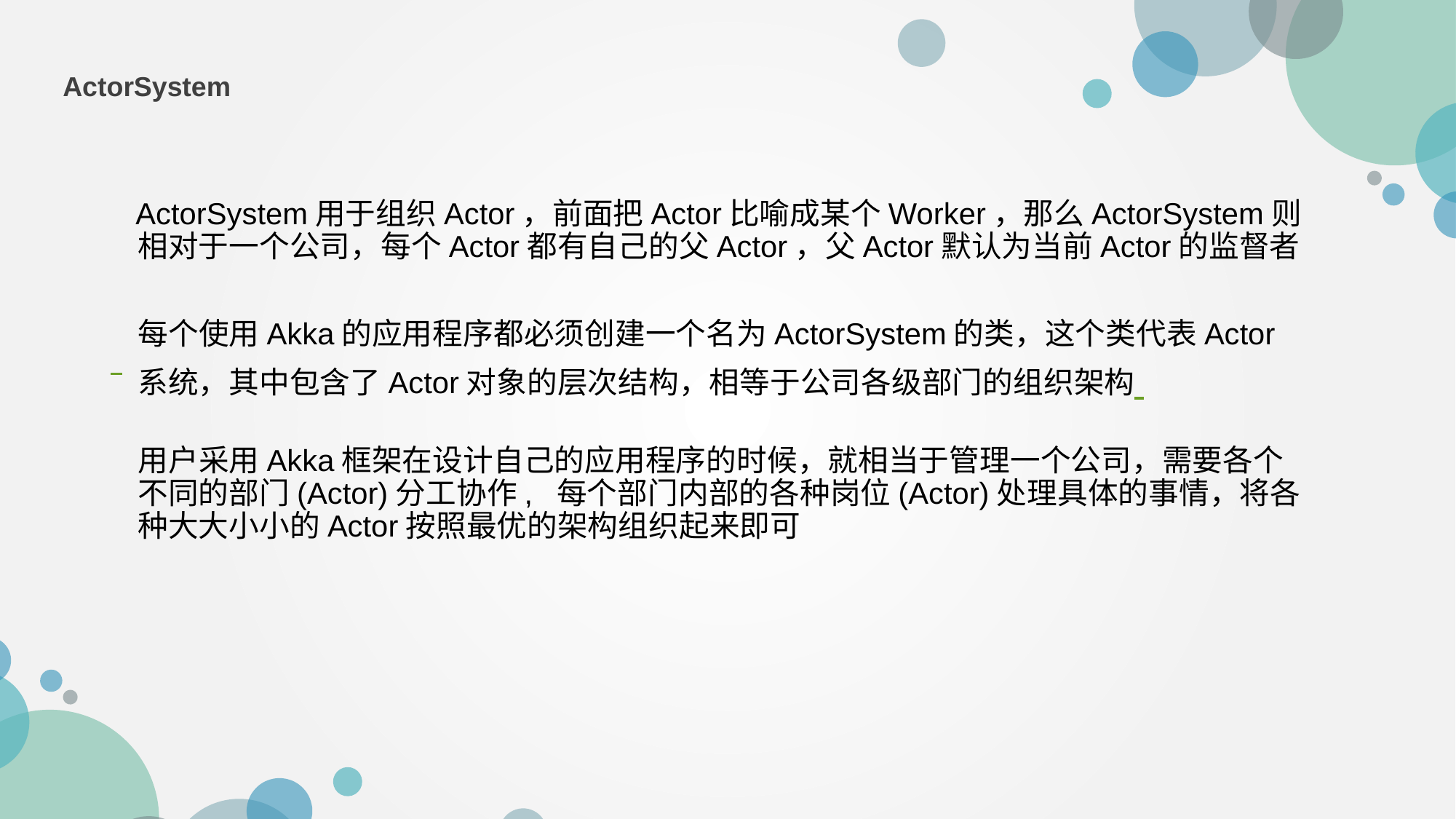

ActorSystem
   ActorSystem用于组织Actor，前面把Actor比喻成某个Worker，那么ActorSystem则相对于一个公司，每个Actor都有自己的父Actor，父Actor默认为当前Actor的监督者

   每个使用Akka的应用程序都必须创建一个名为ActorSystem的类，这个类代表Actor系统，其中包含了Actor对象的层次结构，相等于公司各级部门的组织架构

   用户采用Akka框架在设计自己的应用程序的时候，就相当于管理一个公司，需要各个不同的部门(Actor)分工协作,  每个部门内部的各种岗位(Actor)处理具体的事情，将各种大大小小的Actor按照最优的架构组织起来即可